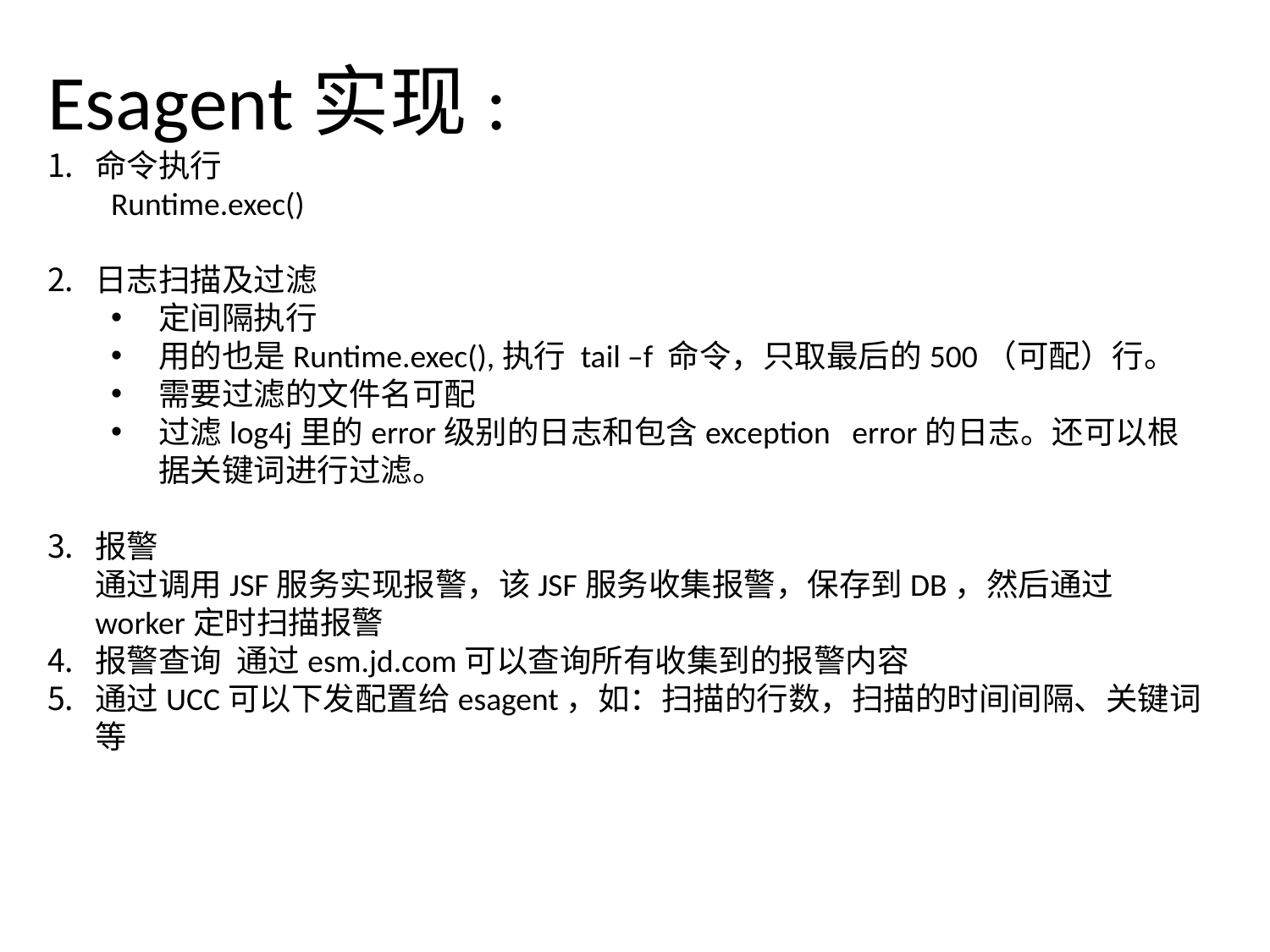

Esagent实现:
命令执行
Runtime.exec()

日志扫描及过滤
定间隔执行
用的也是Runtime.exec(),执行 tail –f 命令，只取最后的500（可配）行。
需要过滤的文件名可配
过滤log4j里的error级别的日志和包含exception   error的日志。还可以根据关键词进行过滤。

报警
	通过调用JSF服务实现报警，该JSF服务收集报警，保存到DB，然后通过worker定时扫描报警
报警查询  通过esm.jd.com可以查询所有收集到的报警内容
通过UCC可以下发配置给esagent，如：扫描的行数，扫描的时间间隔、关键词等